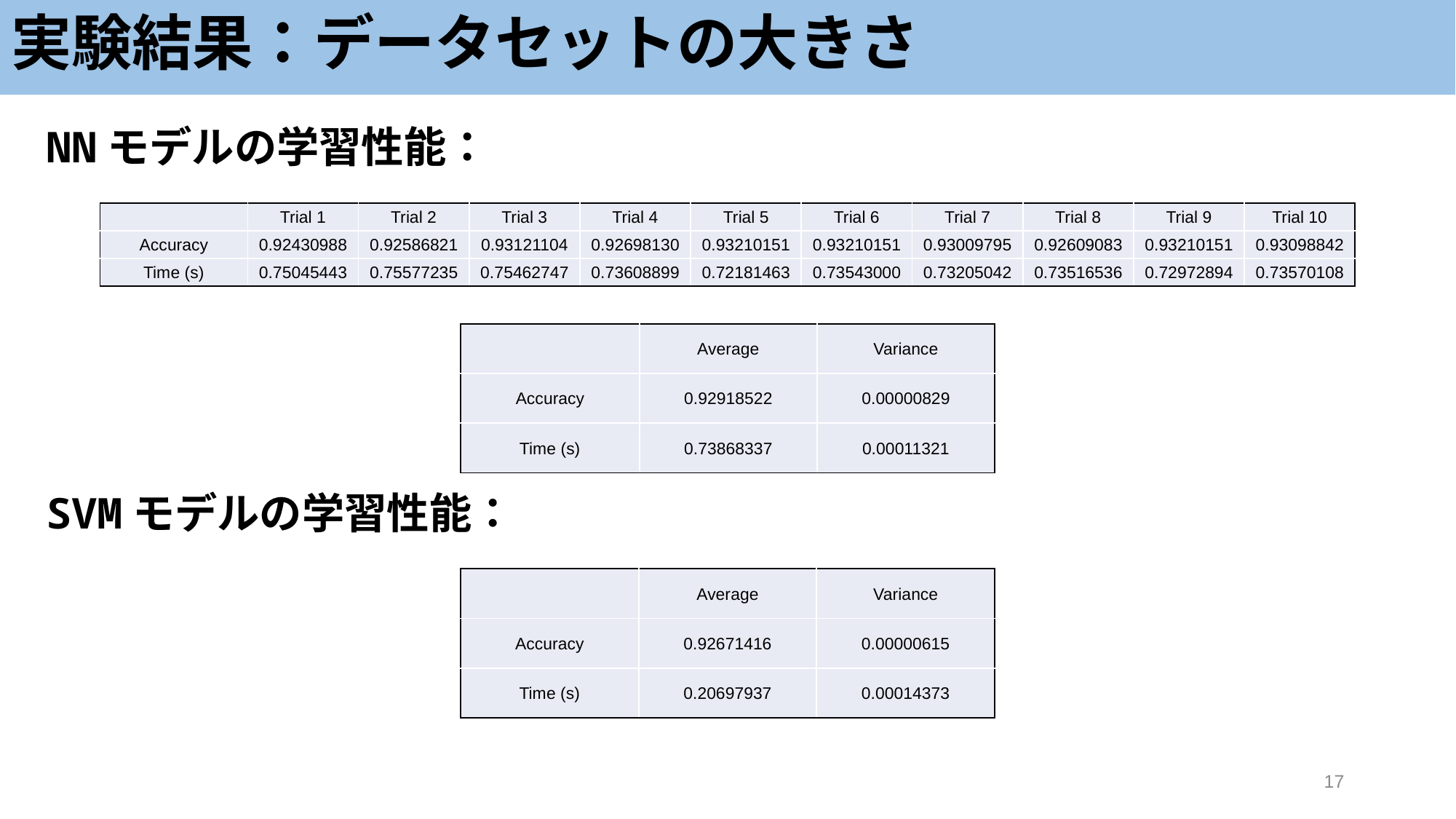

実験結果：データセットの大きさ
NNモデルの学習性能：

SVMモデルの学習性能：

|  | Trial 1 | Trial 2 | Trial 3 | Trial 4 | Trial 5 | Trial 6 | Trial 7 | Trial 8 | Trial 9 | Trial 10 |
| --- | --- | --- | --- | --- | --- | --- | --- | --- | --- | --- |
| Accuracy | 0.92430988 | 0.92586821 | 0.93121104 | 0.92698130 | 0.93210151 | 0.93210151 | 0.93009795 | 0.92609083 | 0.93210151 | 0.93098842 |
| Time (s) | 0.75045443 | 0.75577235 | 0.75462747 | 0.73608899 | 0.72181463 | 0.73543000 | 0.73205042 | 0.73516536 | 0.72972894 | 0.73570108 |
|  | Average | Variance |
| --- | --- | --- |
| Accuracy | 0.92918522 | 0.00000829 |
| Time (s) | 0.73868337 | 0.00011321 |
|  | Average | Variance |
| --- | --- | --- |
| Accuracy | 0.92671416 | 0.00000615 |
| Time (s) | 0.20697937 | 0.00014373 |
17